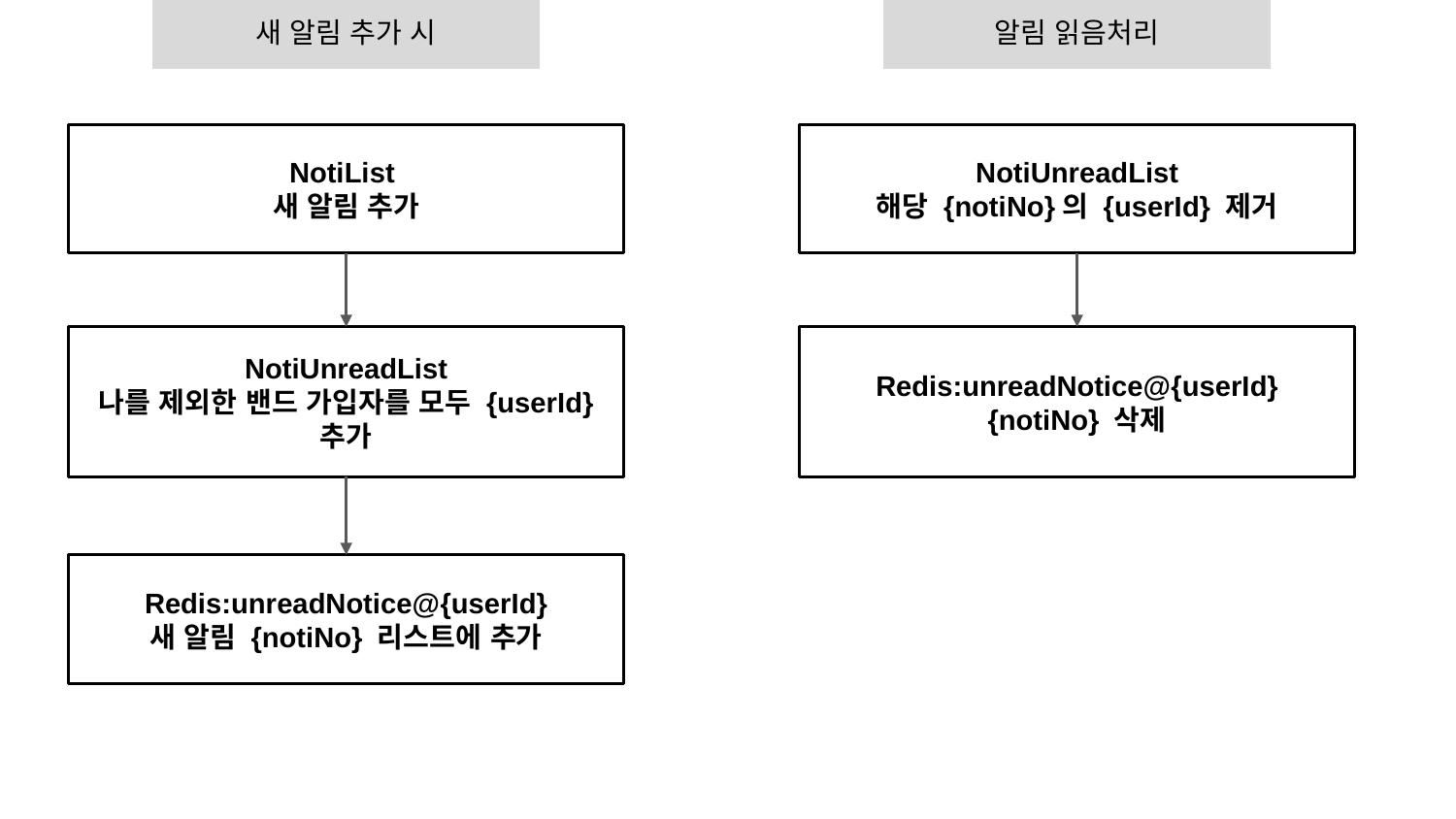

새 알림 추가 시
알림 읽음처리
NotiList
새 알림 추가
NotiUnreadList
해당 {notiNo}의 {userId} 제거
NotiUnreadList
나를 제외한 밴드 가입자를 모두 {userId} 추가
Redis:unreadNotice@{userId}
{notiNo} 삭제
Redis:unreadNotice@{userId}
새 알림 {notiNo} 리스트에 추가